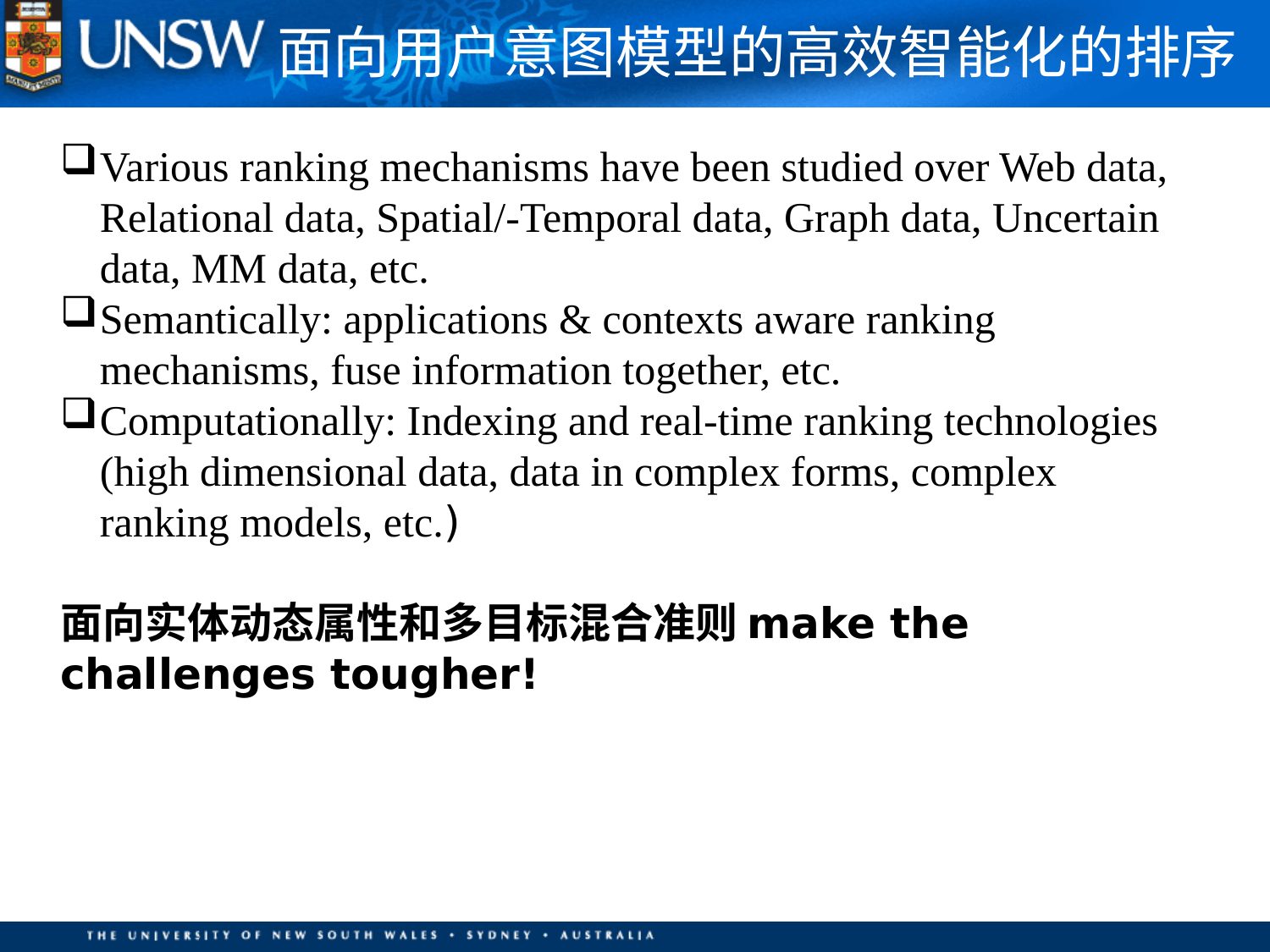

#
面向用户意图模型的高效智能化的排序
Various ranking mechanisms have been studied over Web data, Relational data, Spatial/-Temporal data, Graph data, Uncertain data, MM data, etc.
Semantically: applications & contexts aware ranking mechanisms, fuse information together, etc.
Computationally: Indexing and real-time ranking technologies (high dimensional data, data in complex forms, complex ranking models, etc.)

面向实体动态属性和多目标混合准则make the challenges tougher!